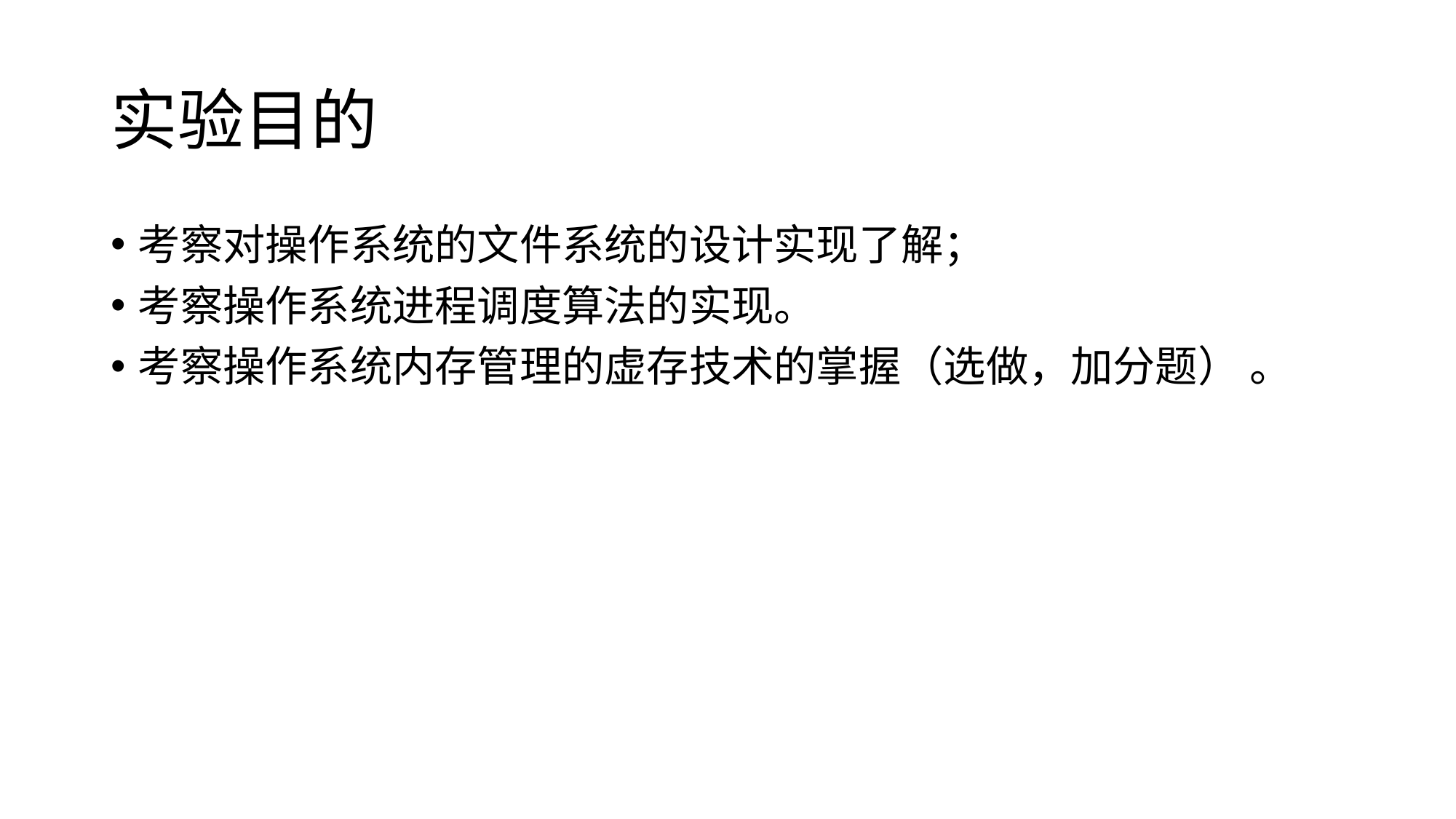

# 实验目的
考察对操作系统的文件系统的设计实现了解；
考察操作系统进程调度算法的实现。
考察操作系统内存管理的虚存技术的掌握（选做，加分题） 。